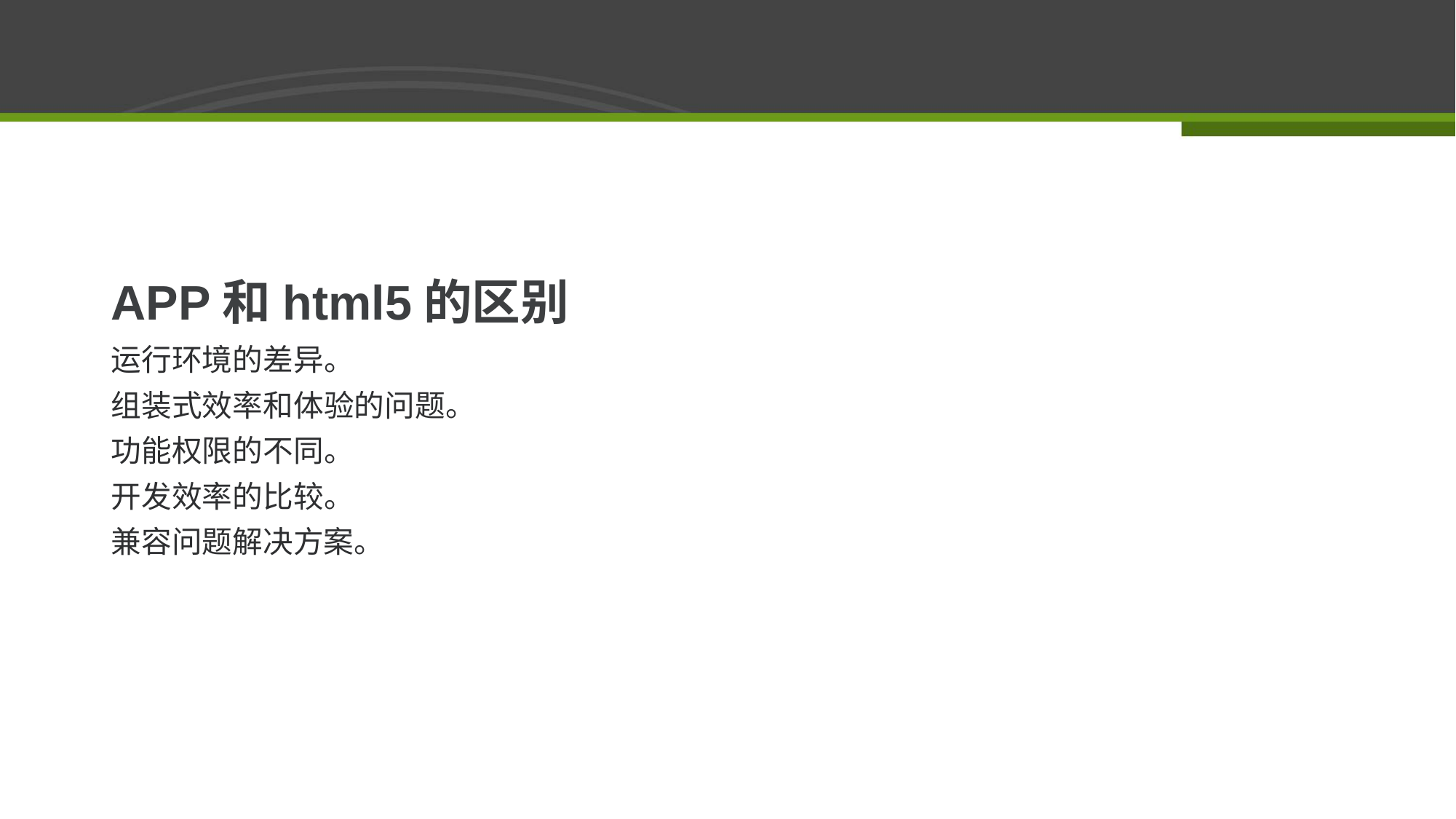

# APP和html5的区别
运行环境的差异。
组装式效率和体验的问题。
功能权限的不同。
开发效率的比较。
兼容问题解决方案。